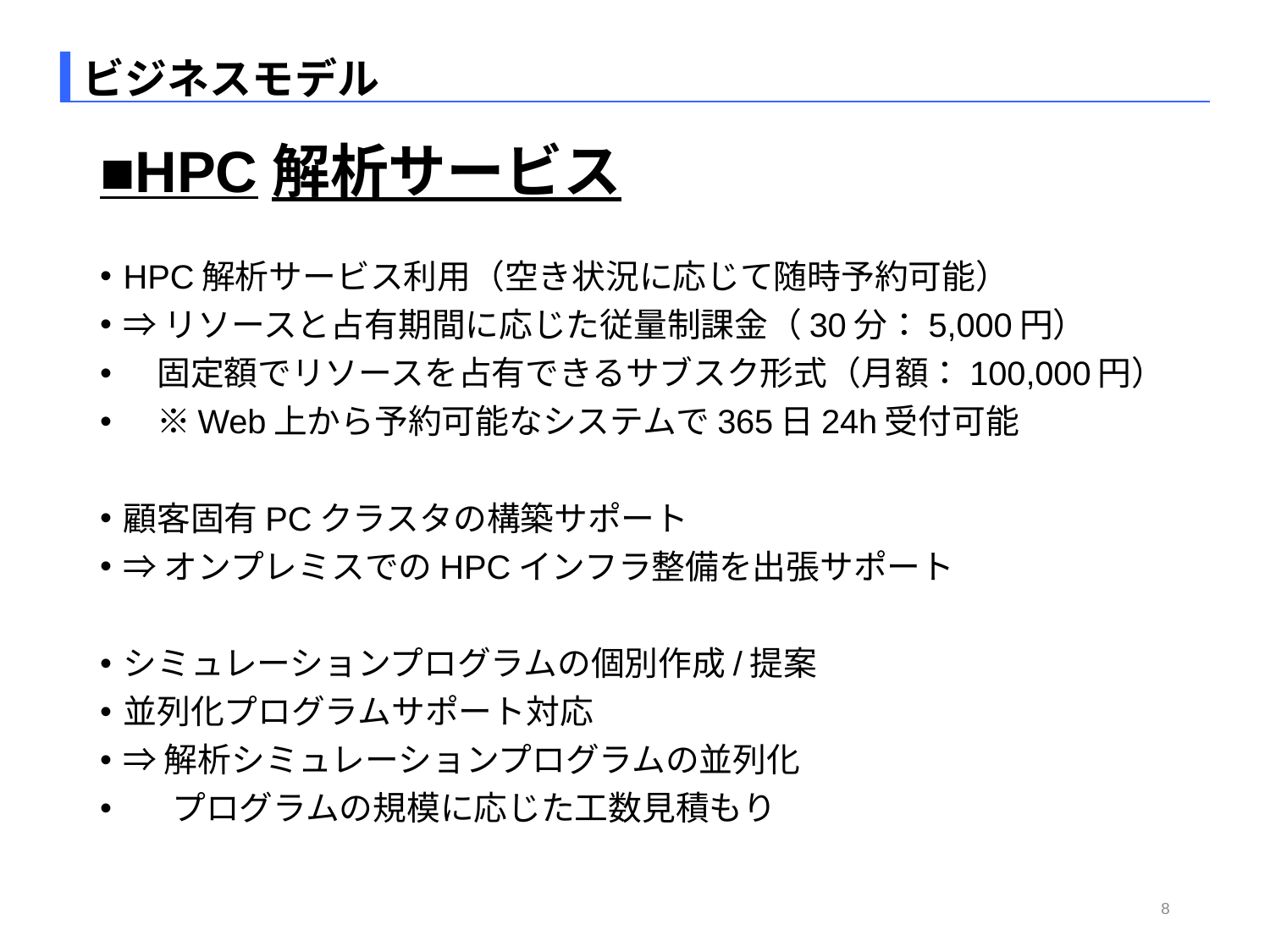

ビジネスモデル

# ■HPC解析サービス
HPC解析サービス利用（空き状況に応じて随時予約可能）
⇒リソースと占有期間に応じた従量制課金（30分：5,000円）
　固定額でリソースを占有できるサブスク形式（月額：100,000円）
　※Web上から予約可能なシステムで365日24h受付可能

顧客固有PCクラスタの構築サポート
⇒オンプレミスでのHPCインフラ整備を出張サポート

シミュレーションプログラムの個別作成/提案
並列化プログラムサポート対応
⇒解析シミュレーションプログラムの並列化
　  プログラムの規模に応じた工数見積もり
8